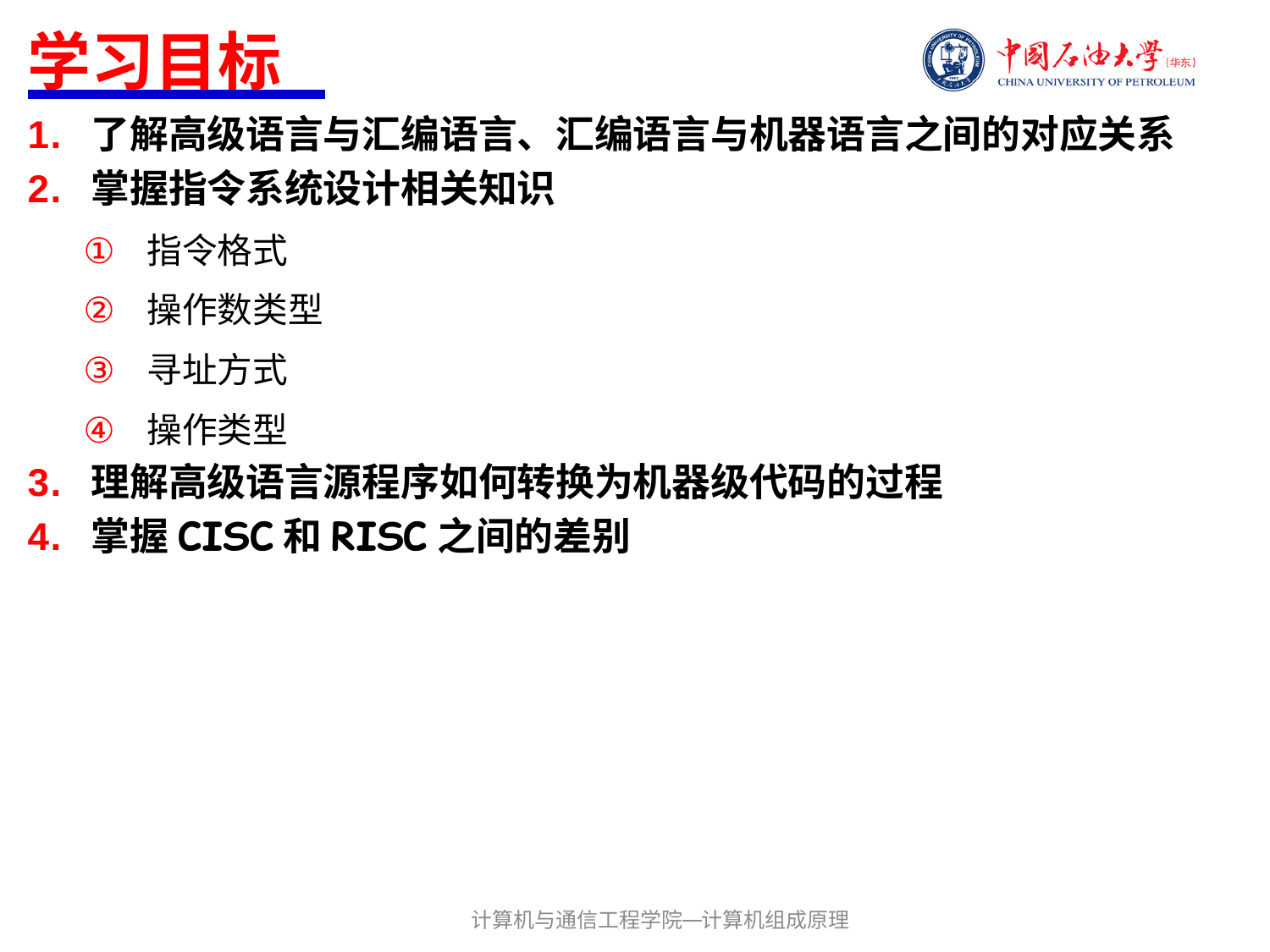

# 学习目标
了解高级语言与汇编语言、汇编语言与机器语言之间的对应关系
掌握指令系统设计相关知识
指令格式
操作数类型
寻址方式
操作类型
理解高级语言源程序如何转换为机器级代码的过程
掌握CISC和RISC之间的差别
计算机与通信工程学院—计算机组成原理
4